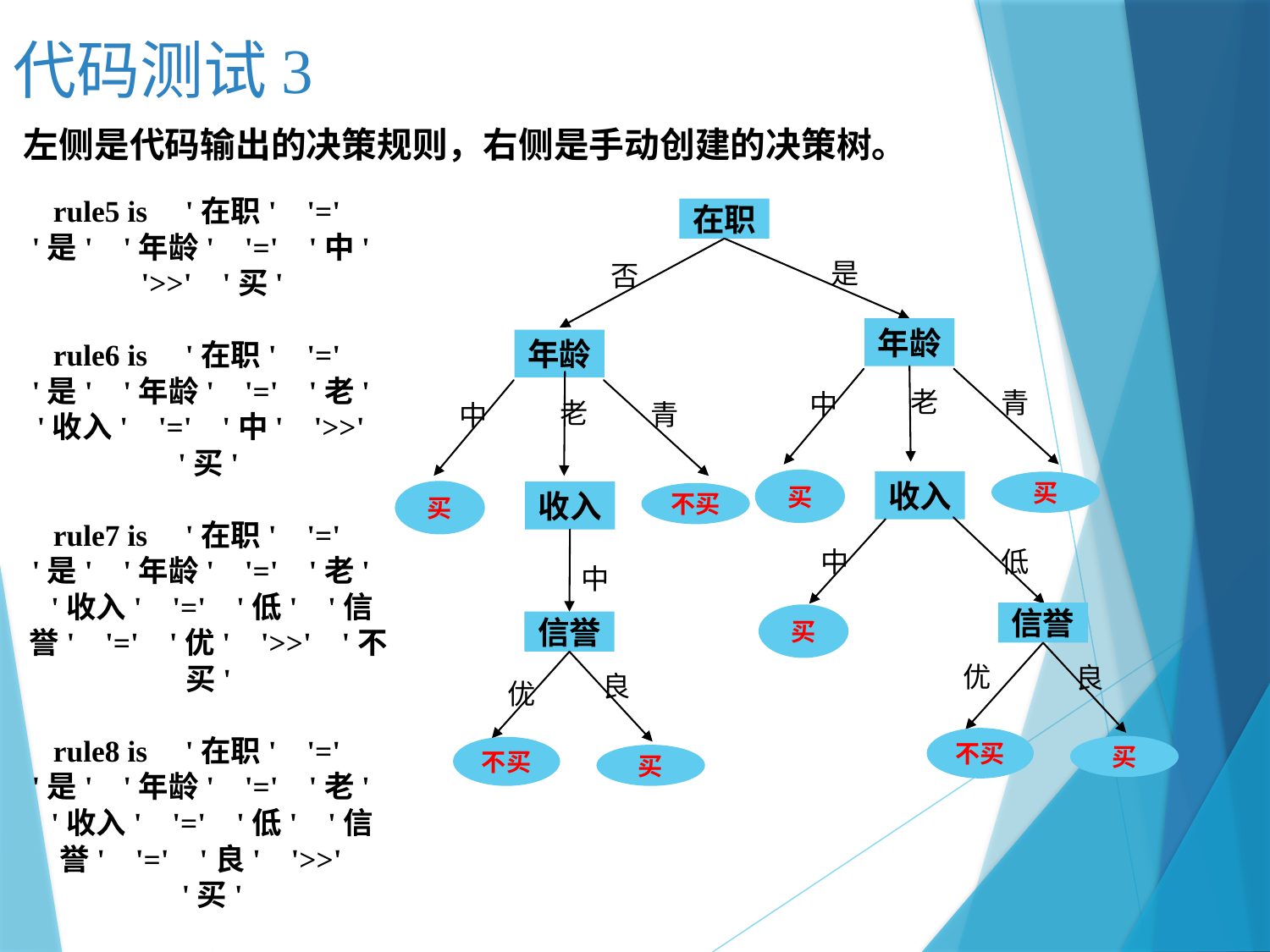

代码测试3
左侧是代码输出的决策规则，右侧是手动创建的决策树。
rule5 is     '在职'    '='    '是'    '年龄'    '='    '中'    '>>'    '买'

rule6 is     '在职'    '='    '是'    '年龄'    '='    '老'    '收入'    '='    '中'    '>>'    '买'

rule7 is     '在职'    '='    '是'    '年龄'    '='    '老'    '收入'    '='    '低'    '信誉'    '='    '优'    '>>'    '不买'

rule8 is     '在职'    '='    '是'    '年龄'    '='    '老'    '收入'    '='    '低'    '信誉'    '='    '良'    '>>'    '买'

rule9 is     '在职'    '='    '是'    '年龄'    '='    '青'    '>>'    '买'
在职
是
否
年龄
老
青
中
买
收入
买
年龄
老
青
中
买
收入
不买
中
低
中
信誉
良
不买
买
买
信誉
良
不买
买
优
优